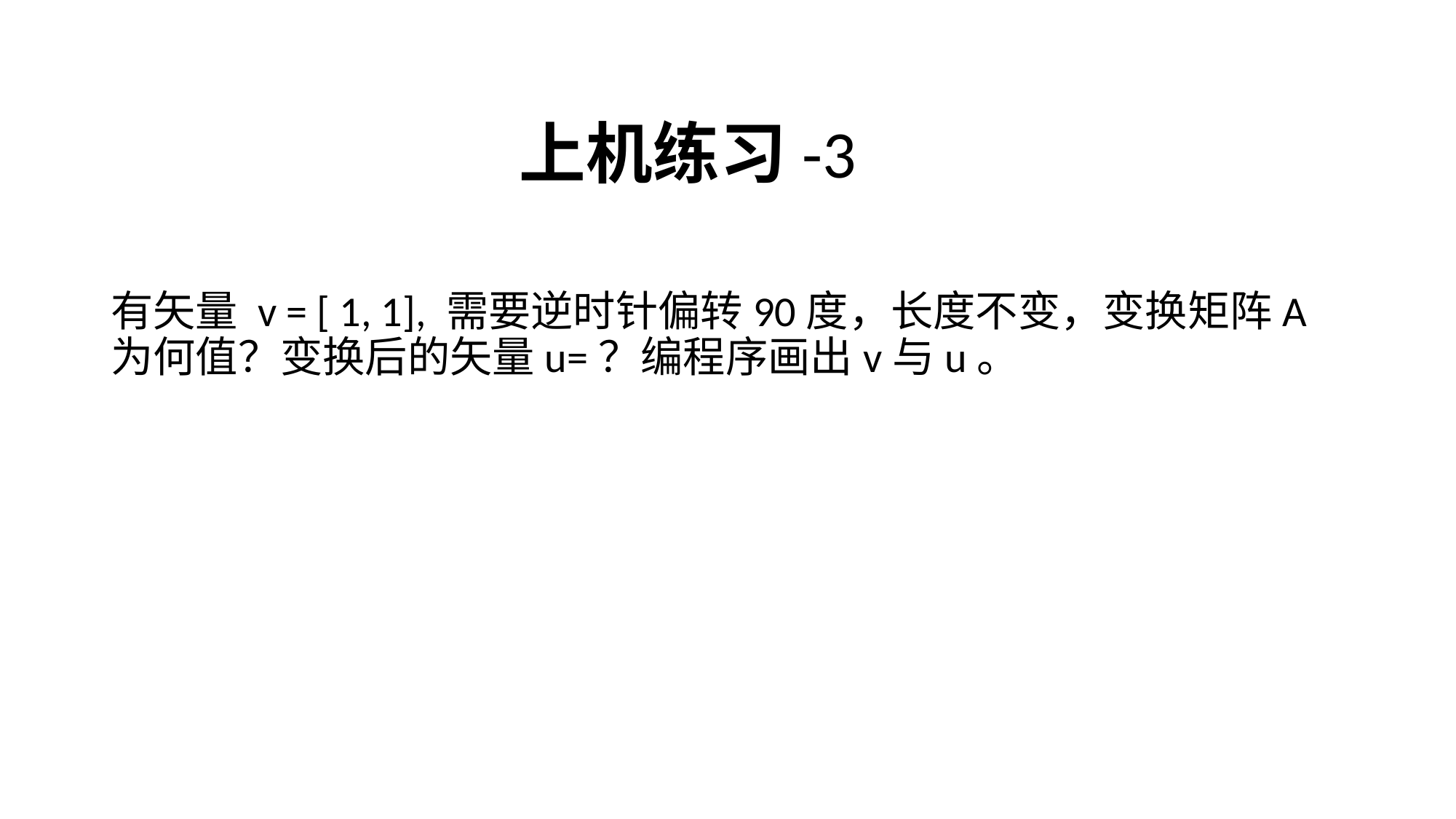

# 上机练习-3

有矢量 v = [ 1, 1], 需要逆时针偏转90度，长度不变，变换矩阵A为何值？变换后的矢量u=？编程序画出v与u。